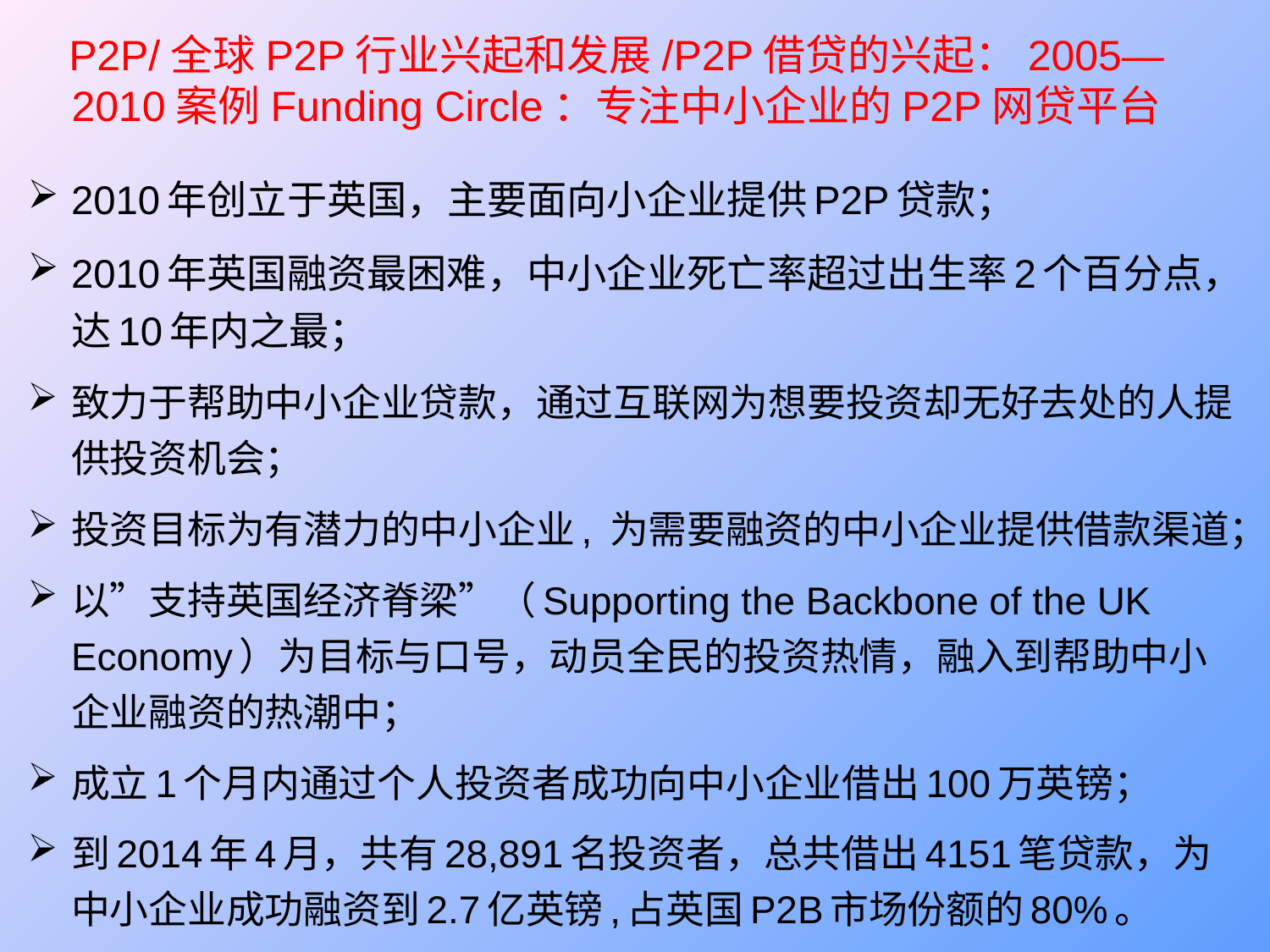

# P2P/全球P2P行业兴起和发展/P2P借贷的兴起：2005—2010案例Funding Circle：专注中小企业的P2P网贷平台
2010年创立于英国，主要面向小企业提供P2P贷款；
2010年英国融资最困难，中小企业死亡率超过出生率2个百分点，达10年内之最；
致力于帮助中小企业贷款，通过互联网为想要投资却无好去处的人提供投资机会；
投资目标为有潜力的中小企业, 为需要融资的中小企业提供借款渠道；
以”支持英国经济脊梁”（Supporting the Backbone of the UK Economy）为目标与口号，动员全民的投资热情，融入到帮助中小企业融资的热潮中；
成立1个月内通过个人投资者成功向中小企业借出100万英镑；
到2014年4月，共有28,891名投资者，总共借出4151笔贷款，为中小企业成功融资到2.7亿英镑,占英国P2B市场份额的80%。